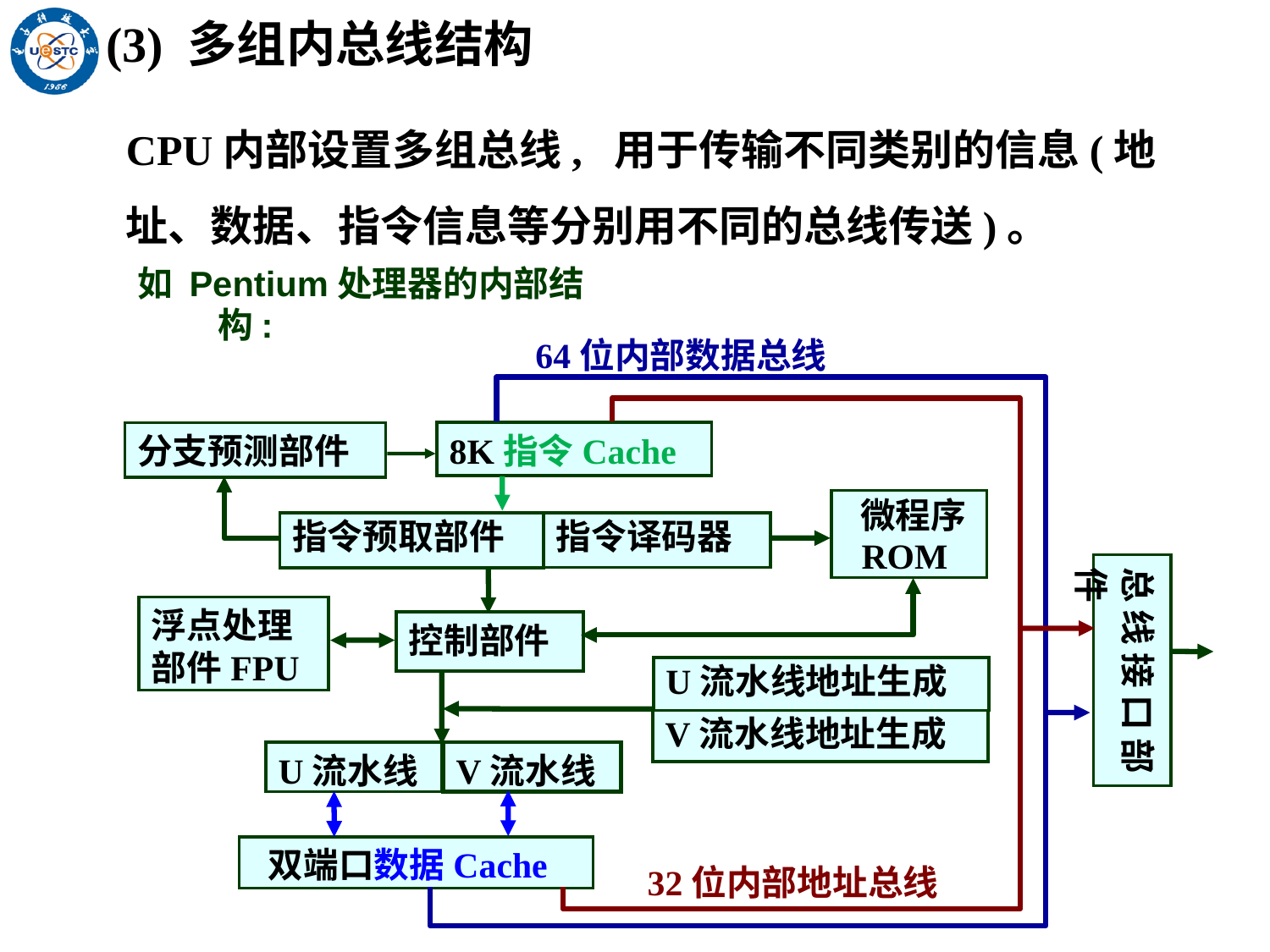

(3) 多组内总线结构
CPU内部设置多组总线,  用于传输不同类别的信息(地址、数据、指令信息等分别用不同的总线传送)。
如 Pentium处理器的内部结构:
64位内部数据总线

8K指令Cache
分支预测部件

 微程序
  ROM
指令译码器
指令预取部件

总线接口部件

浮点处理
部件FPU
控制部件

U流水线地址生成

V流水线地址生成

U流水线
V流水线

 双端口数据Cache
32位内部地址总线